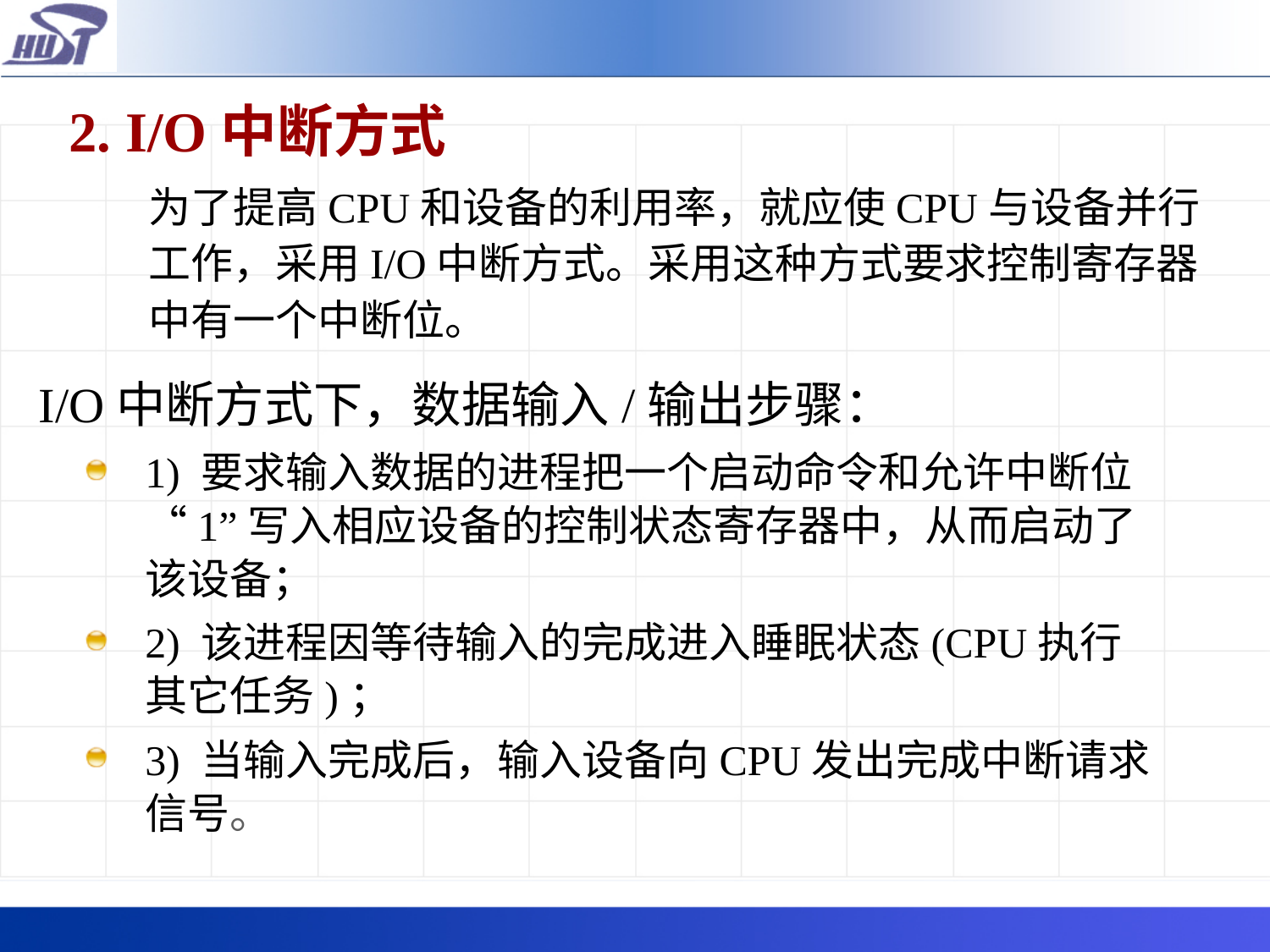

2. I/O中断方式
	为了提高CPU和设备的利用率，就应使CPU与设备并行工作，采用I/O中断方式。采用这种方式要求控制寄存器中有一个中断位。
I/O中断方式下，数据输入/输出步骤：
1) 要求输入数据的进程把一个启动命令和允许中断位“1”写入相应设备的控制状态寄存器中，从而启动了该设备；
2) 该进程因等待输入的完成进入睡眠状态(CPU执行其它任务)；
3) 当输入完成后，输入设备向CPU发出完成中断请求信号。